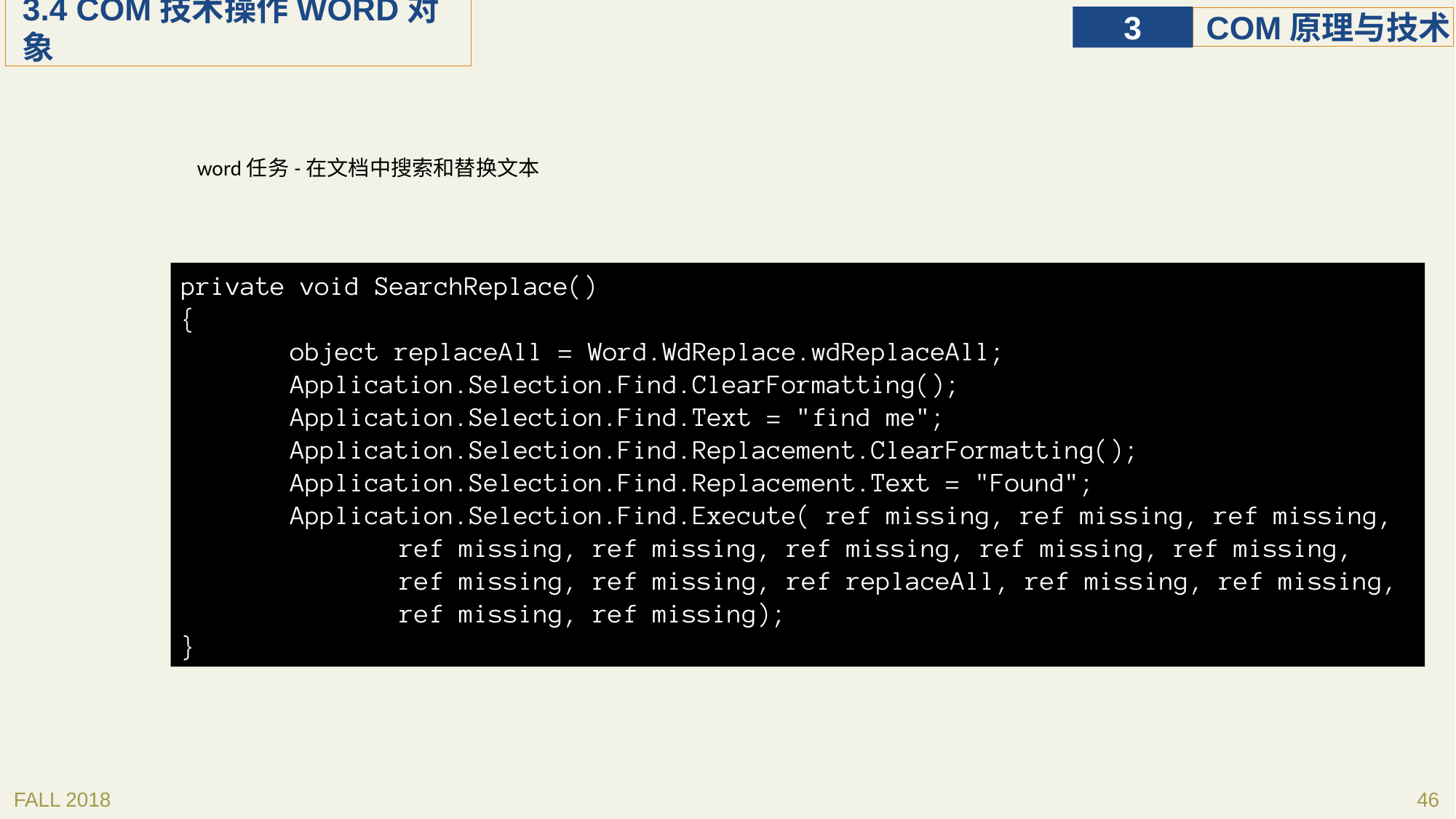

word任务-在文档中搜索和替换文本
private void SearchReplace()
{
	object replaceAll = Word.WdReplace.wdReplaceAll;
	Application.Selection.Find.ClearFormatting();
	Application.Selection.Find.Text = "find me";
	Application.Selection.Find.Replacement.ClearFormatting();
	Application.Selection.Find.Replacement.Text = "Found";
	Application.Selection.Find.Execute( ref missing, ref missing, ref missing,
		ref missing, ref missing, ref missing, ref missing, ref missing,
		ref missing, ref missing, ref replaceAll, ref missing, ref missing,
		ref missing, ref missing);
}